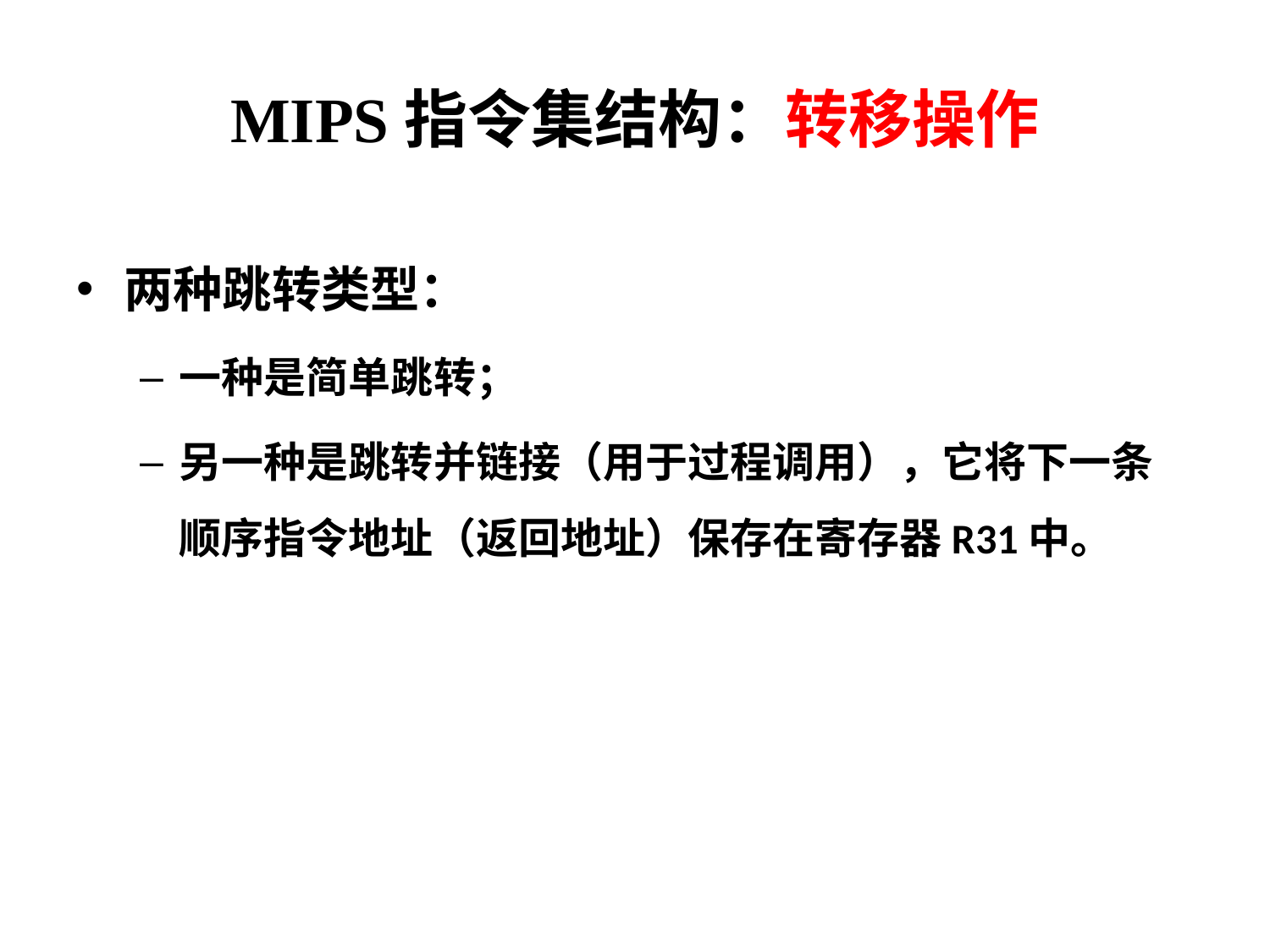

# MIPS指令集结构：转移操作
两种跳转类型：
一种是简单跳转；
另一种是跳转并链接（用于过程调用），它将下一条顺序指令地址（返回地址）保存在寄存器R31中。